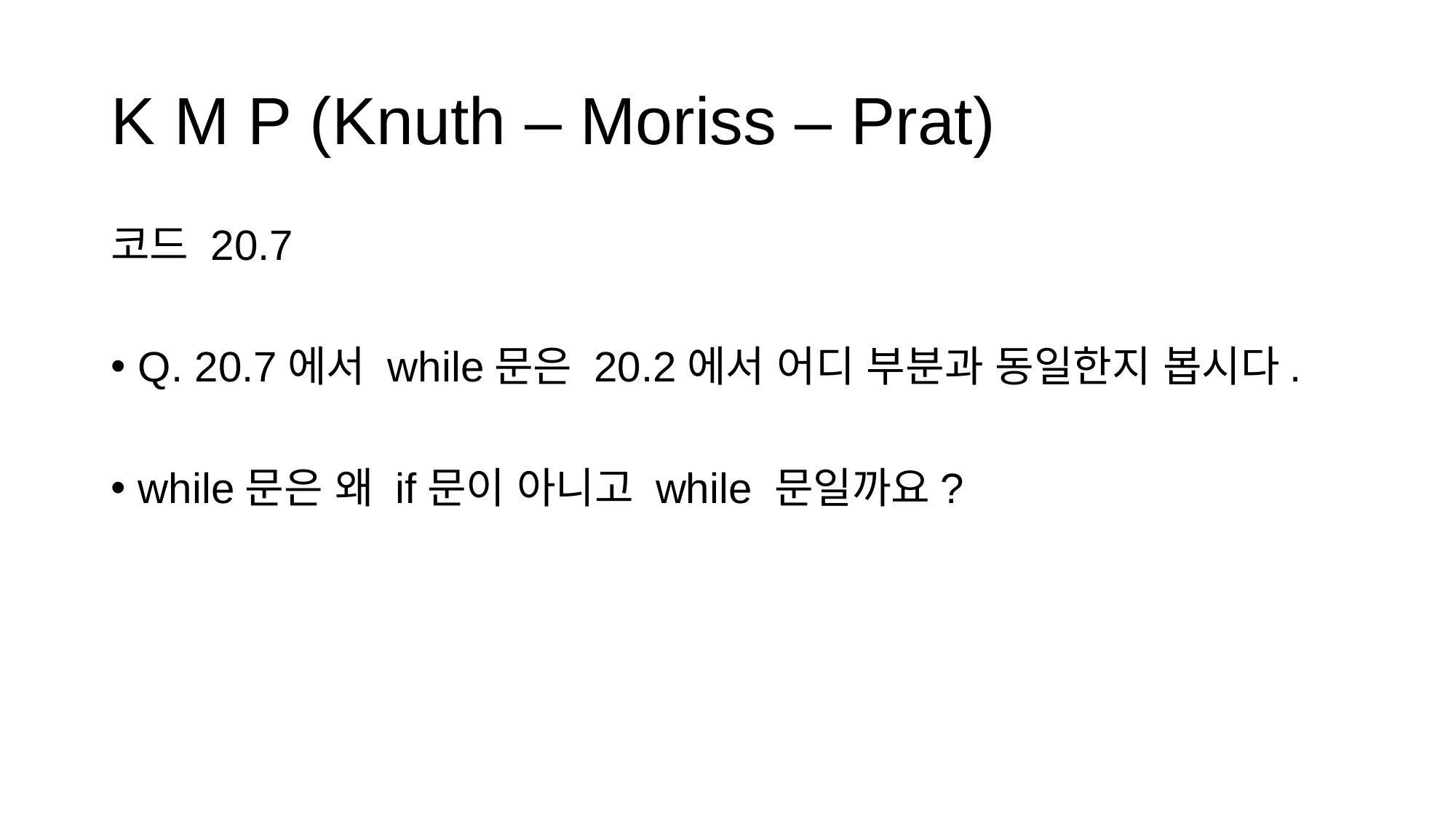

# K M P (Knuth – Moriss – Prat)
코드 20.7

Q. 20.7에서 while문은 20.2에서 어디 부분과 동일한지 봅시다.

while문은 왜 if문이 아니고 while 문일까요?